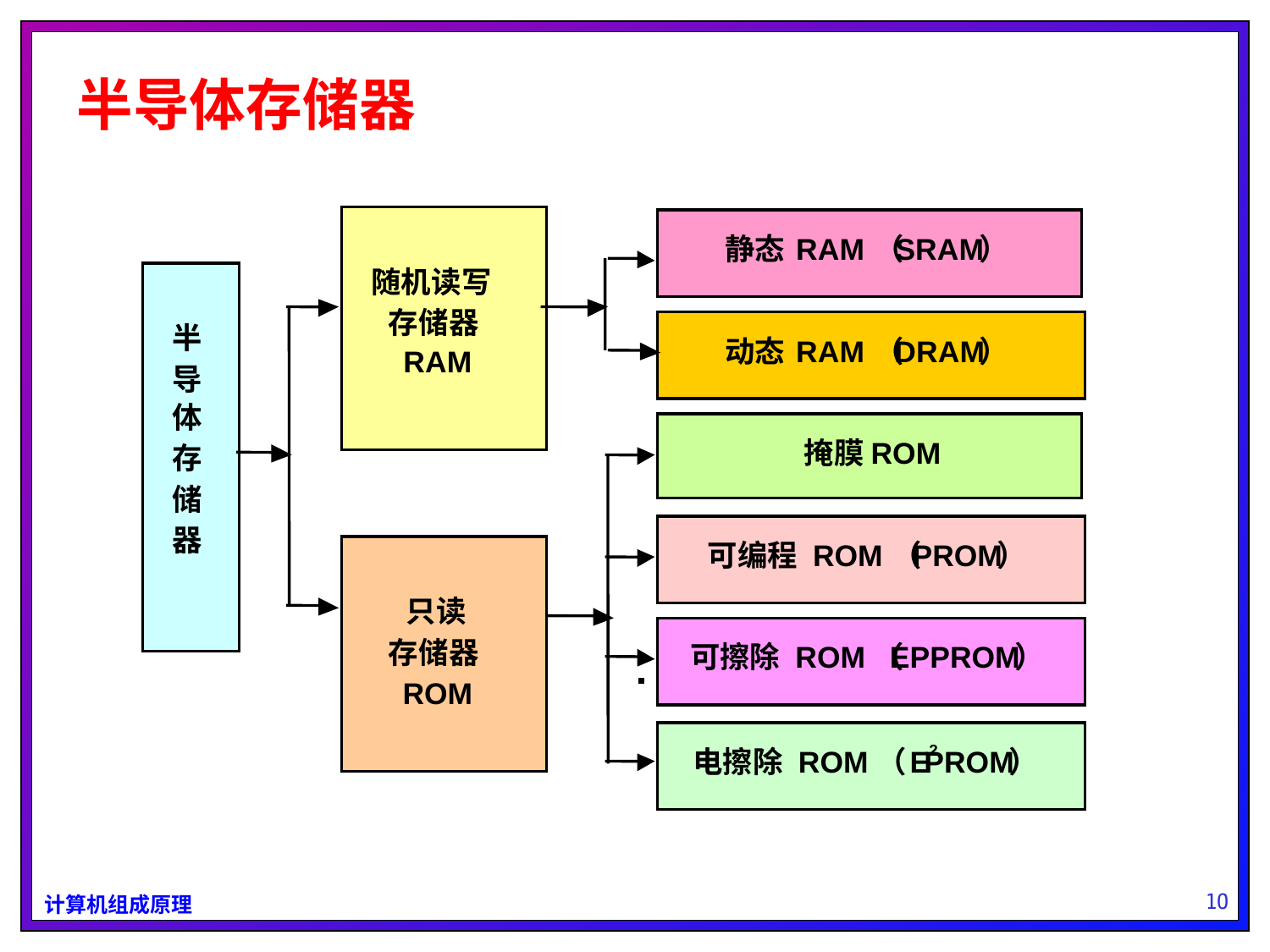

半导体存储器

静态
RAM
（
SRAM
）

随机读写

存储器

半
动态
RAM
（
DRAM
）

RAM

导

体

掩膜
ROM

存

储

器

可编程
ROM
（
PROM
）

只读

存储器

可擦除
ROM
（
EPPROM
）

ROM

2
电擦除
ROM
（
E
PROM
）